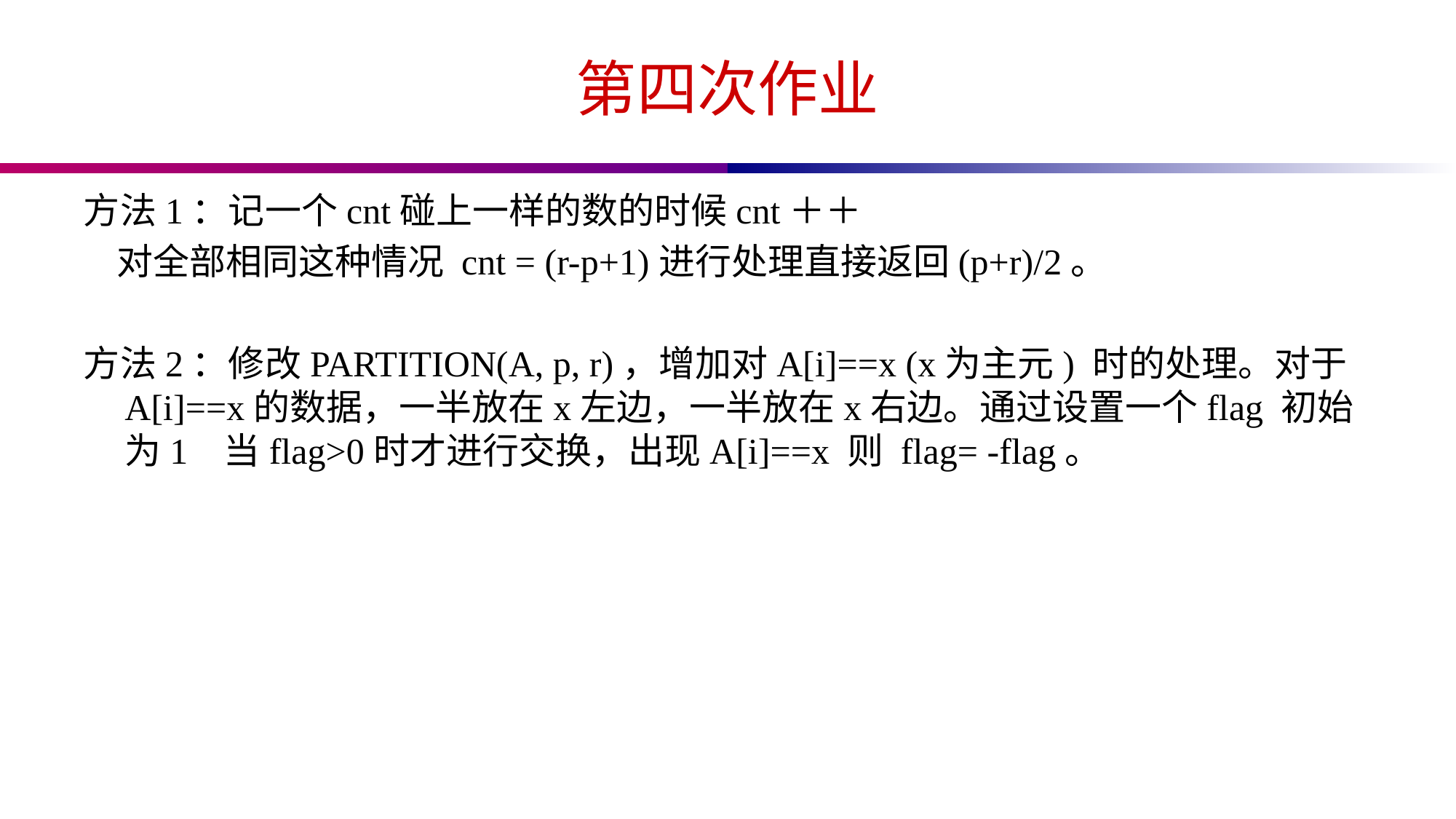

# 第四次作业
方法1：记一个cnt碰上一样的数的时候cnt＋＋
   对全部相同这种情况 cnt = (r-p+1)进行处理直接返回(p+r)/2。

方法2：修改PARTITION(A, p, r)，增加对A[i]==x (x为主元) 时的处理。对于A[i]==x的数据，一半放在x左边，一半放在x右边。通过设置一个flag 初始为1   当flag>0时才进行交换，出现A[i]==x 则 flag= -flag。